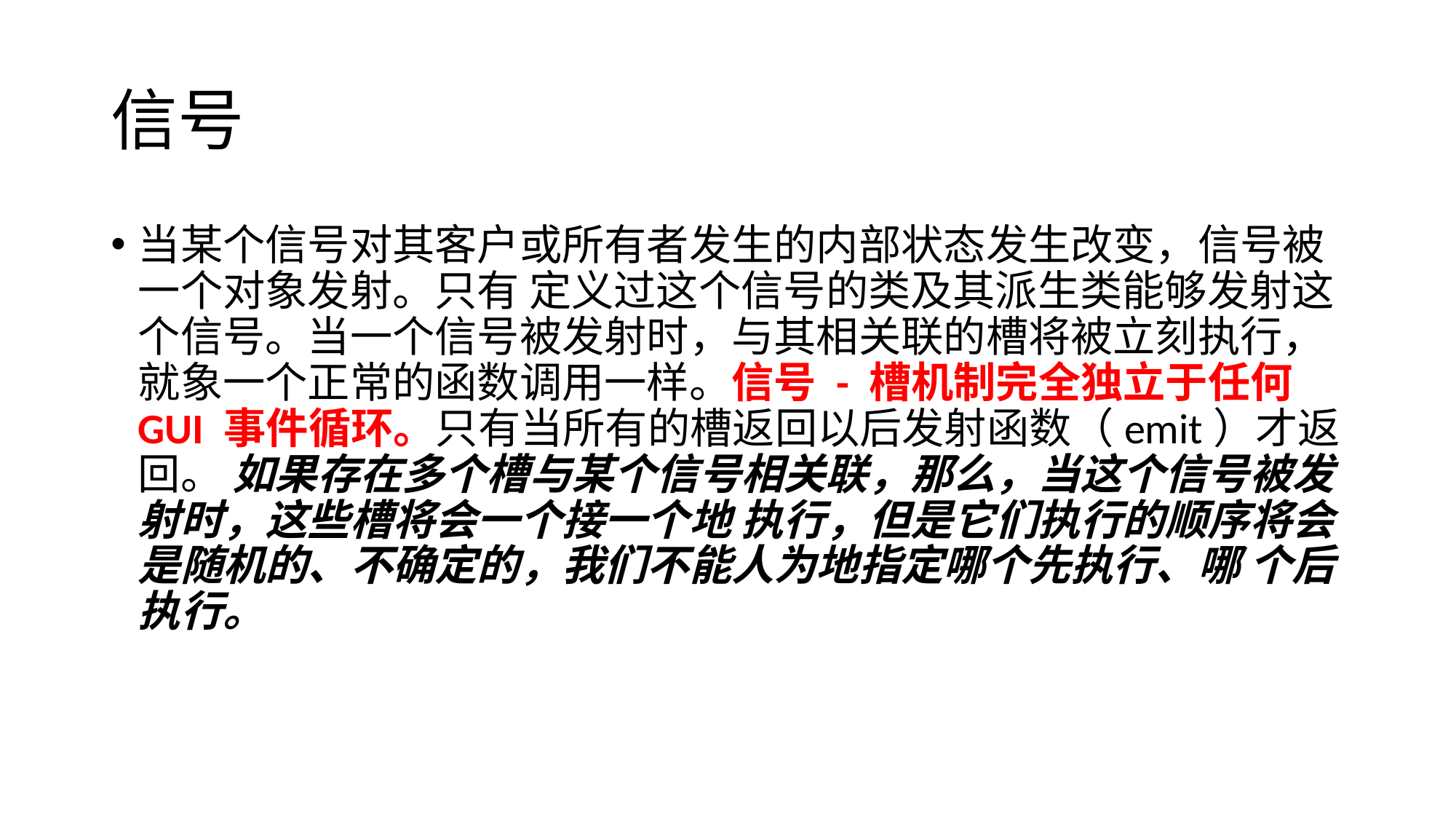

# 信号
当某个信号对其客户或所有者发生的内部状态发生改变，信号被一个对象发射。只有 定义过这个信号的类及其派生类能够发射这个信号。当一个信号被发射时，与其相关联的槽将被立刻执行，就象一个正常的函数调用一样。信号 - 槽机制完全独立于任何 GUI 事件循环。只有当所有的槽返回以后发射函数（emit）才返回。 如果存在多个槽与某个信号相关联，那么，当这个信号被发射时，这些槽将会一个接一个地 执行，但是它们执行的顺序将会是随机的、不确定的，我们不能人为地指定哪个先执行、哪 个后执行。